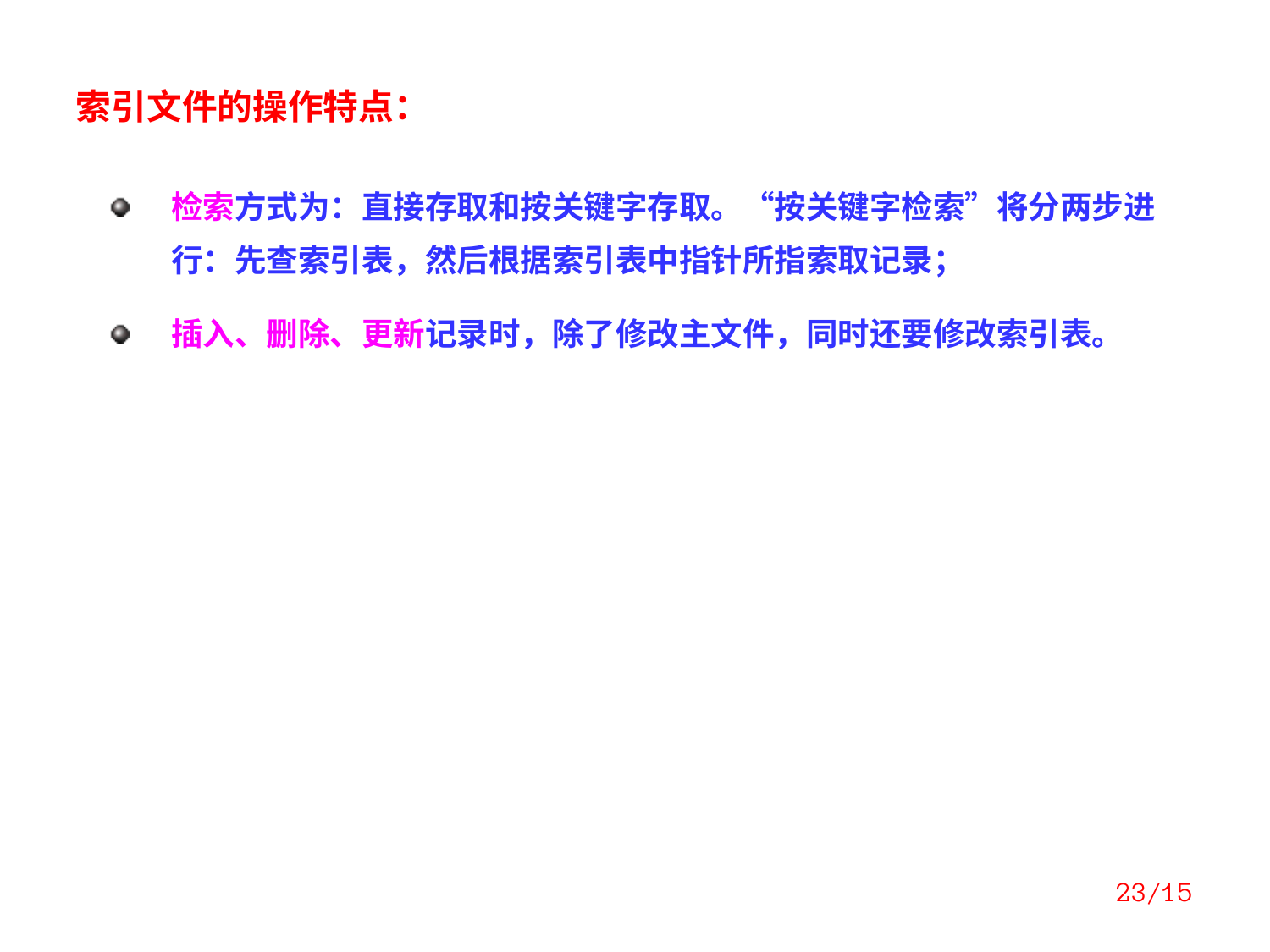

索引文件的操作特点：
检索方式为：直接存取和按关键字存取。“按关键字检索”将分两步进行：先查索引表，然后根据索引表中指针所指索取记录；
插入、删除、更新记录时，除了修改主文件，同时还要修改索引表。
23/15